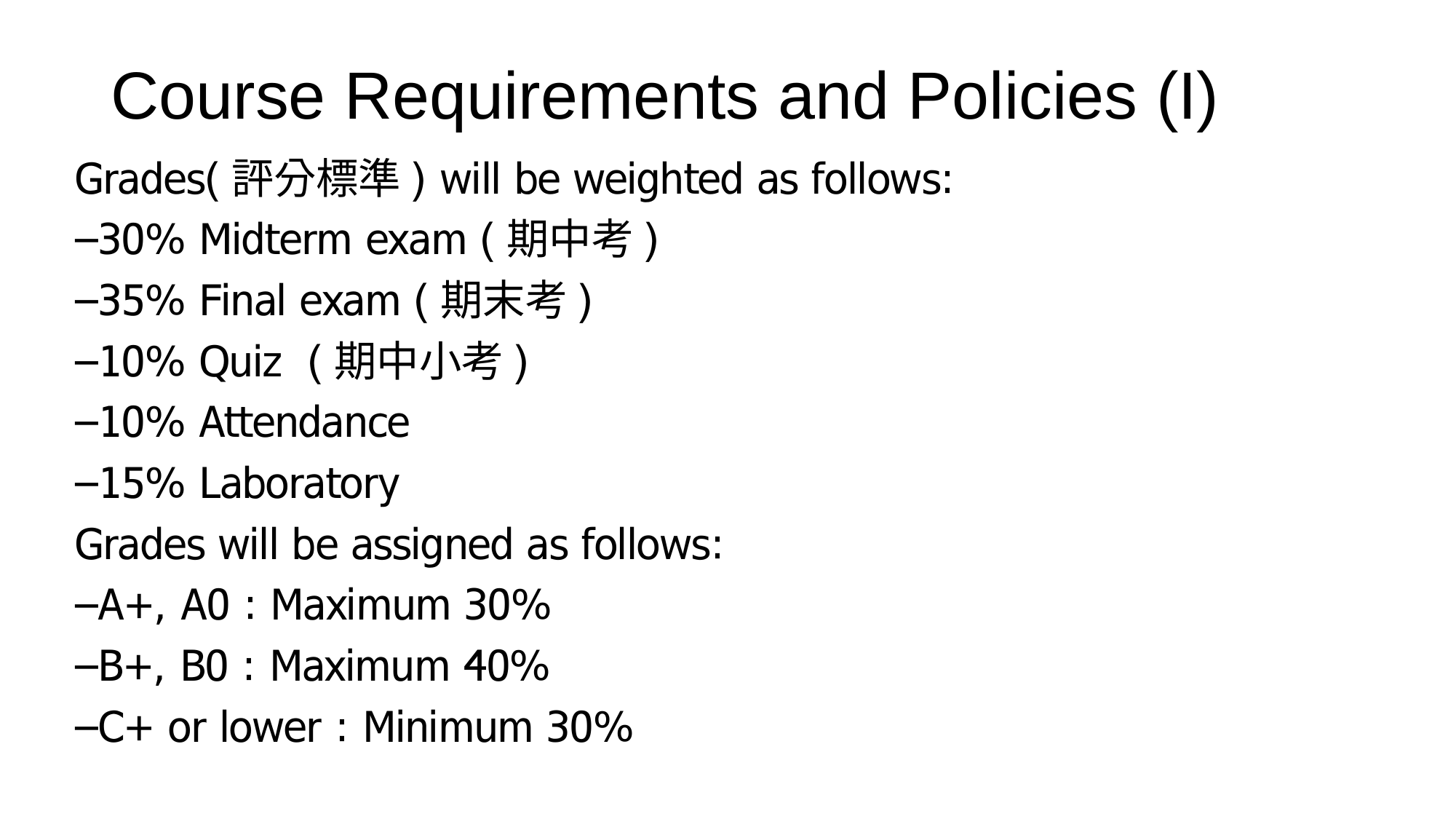

# Course Requirements and Policies (I)
Grades(評分標準) will be weighted as follows:
–30% Midterm exam (期中考)
–35% Final exam (期末考)
–10% Quiz  (期中小考)
–10% Attendance
–15% Laboratory
Grades will be assigned as follows:
–A+, A0 : Maximum 30%
–B+, B0 : Maximum 40%
–C+ or lower : Minimum 30%